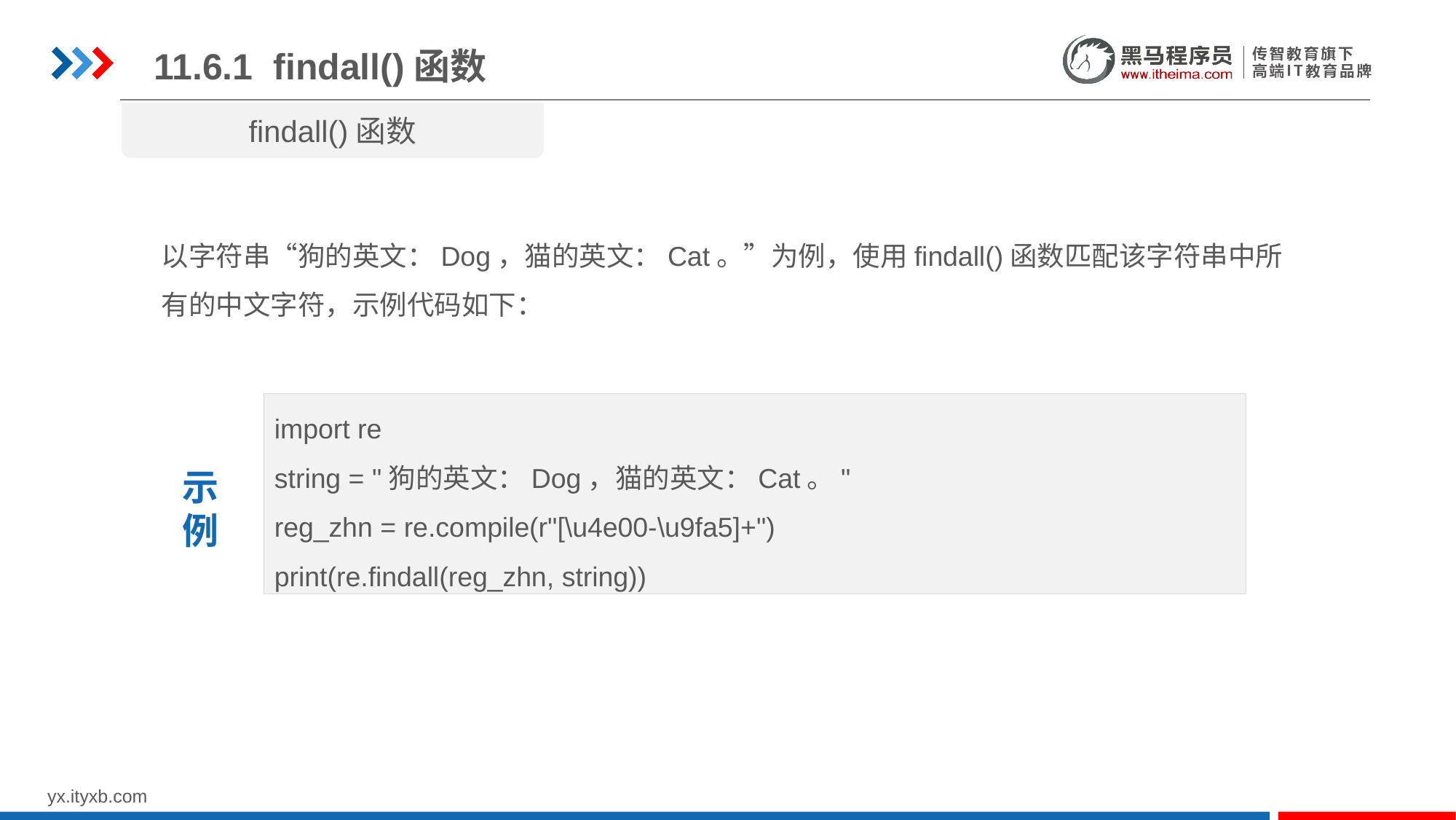

11.6.1  findall()函数

findall()函数
以字符串“狗的英文：Dog，猫的英文：Cat。”为例，使用findall()函数匹配该字符串中所有的中文字符，示例代码如下：
import re
string = "狗的英文：Dog，猫的英文：Cat。"
reg_zhn = re.compile(r"[\u4e00-\u9fa5]+")
print(re.findall(reg_zhn, string))
示
例